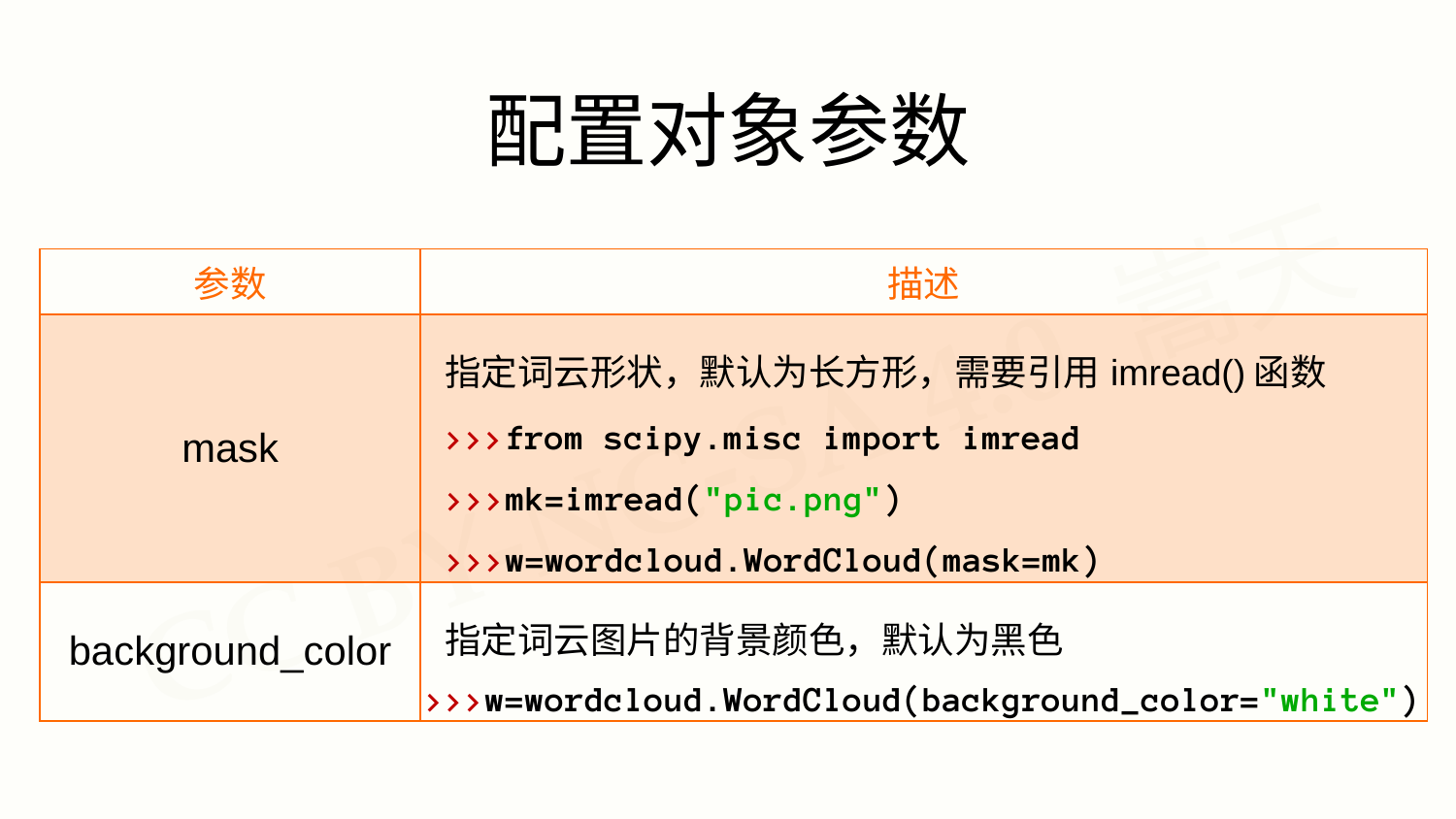

配置对象参数
| 参数 | 描述 |
| --- | --- |
| mask | 指定词云形状，默认为长方形，需要引用imread()函数 >>>from scipy.misc import imread >>>mk=imread("pic.png") >>>w=wordcloud.WordCloud(mask=mk) |
| background\_color | 指定词云图片的背景颜色，默认为黑色 >>>w=wordcloud.WordCloud(background\_color="white") |